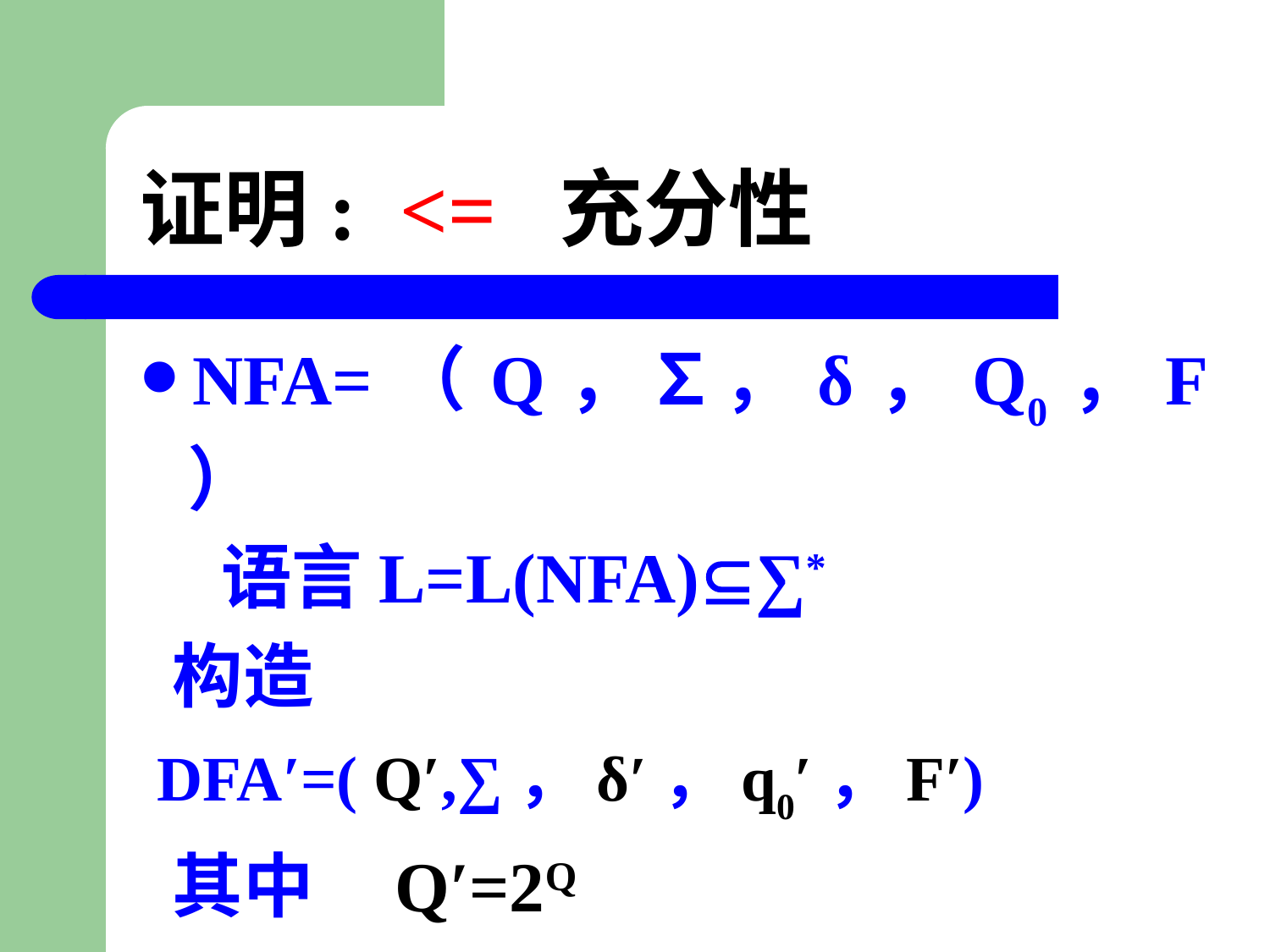

# 证明:  <=  充分性
NFA=（Q，∑，δ，Q0，F）
    语言L=L(NFA)⊆∑*
 构造
 DFA′=( Q′,∑，δ′，q0′，F′)
 其中    Q′=2Q